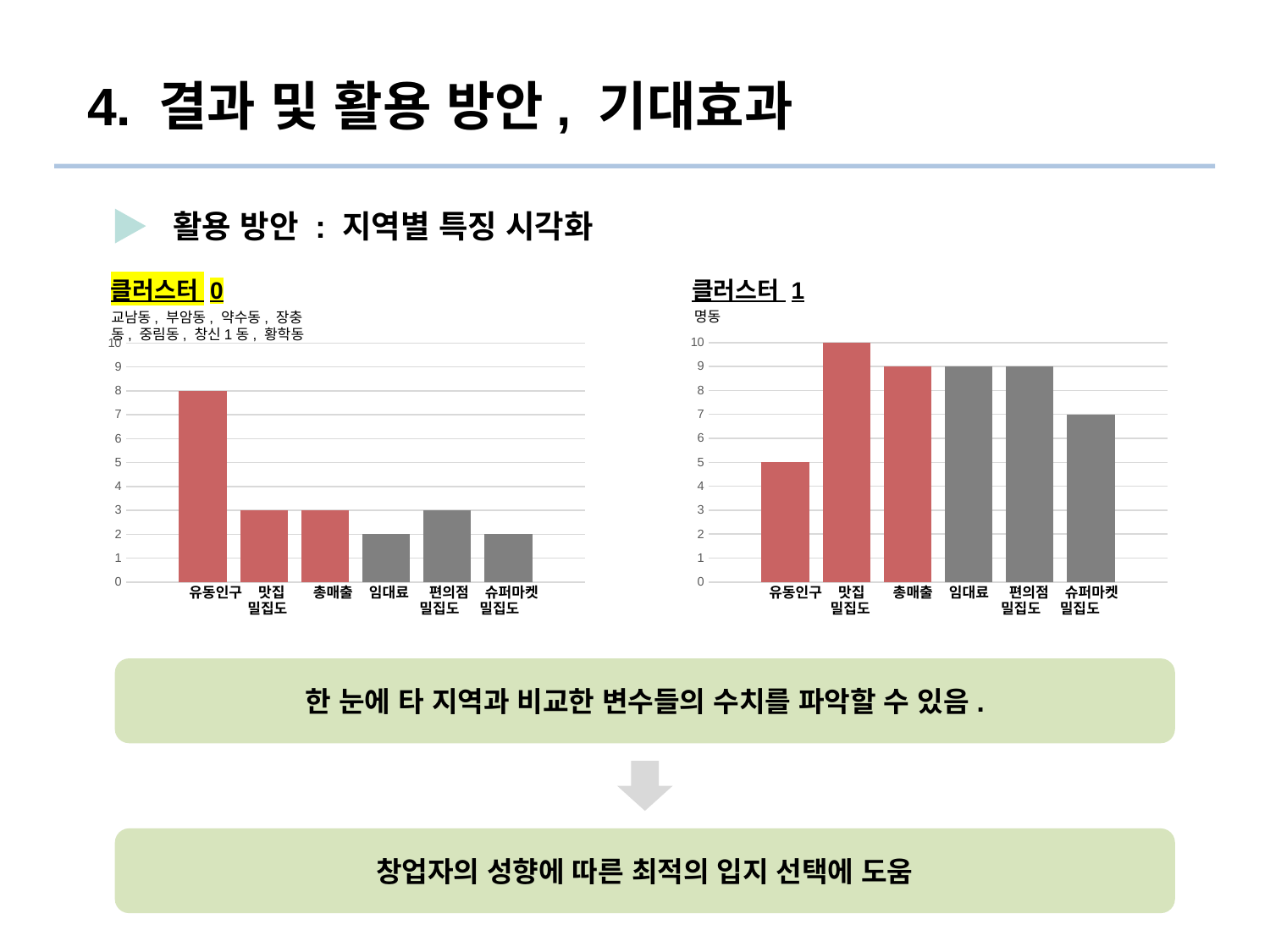

4. 결과 및 활용 방안, 기대효과
활용 방안 : 지역별 특징 시각화

클러스터 0
클러스터 1
명동
교남동, 부암동, 약수동, 장충동, 중림동, 창신1동, 황학동

### Chart

| Category | 유동인구 | 맛집 밀집도 | 총매출 | 임대료 | 편의점 밀집도 | 슈퍼마켓 밀집도 |
|---|---|---|---|---|---|---|
| 항목 1 | 5.0 | 10.0 | 9.0 | 9.0 | 9.0 | 7.0 |

### Chart

| Category | 유동인구 | 맛집 밀집도 | 총매출 | 임대료 | 편의점 밀집도 | 슈퍼마켓 밀집도 |
|---|---|---|---|---|---|---|
| 항목 1 | 8.0 | 3.0 | 3.0 | 2.0 | 3.0 | 2.0 |
유동인구    맛집       총매출    임대료     편의점    슈퍼마켓
유동인구    맛집       총매출    임대료     편의점    슈퍼마켓
밀집도
밀집도
밀집도
밀집도
밀집도
밀집도
한 눈에 타 지역과 비교한 변수들의 수치를 파악할 수 있음.

창업자의 성향에 따른 최적의 입지 선택에 도움